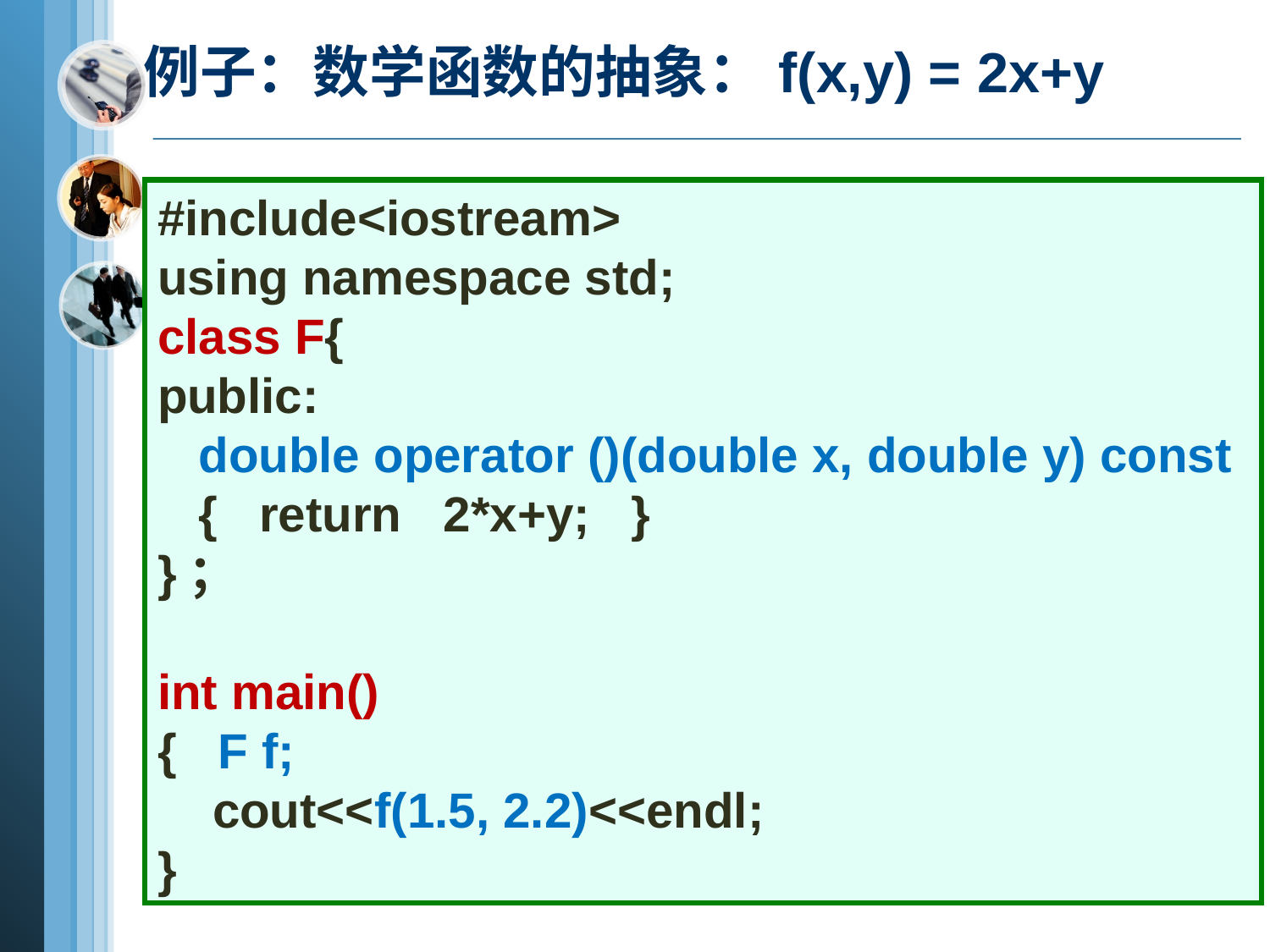

# 例子：数学函数的抽象：f(x,y) = 2x+y
#include<iostream>
using namespace std;
class F{
public:
   double operator ()(double x, double y) const
   {   return   2*x+y;   }
}；

int main()
{   F f;
    cout<<f(1.5, 2.2)<<endl;
}